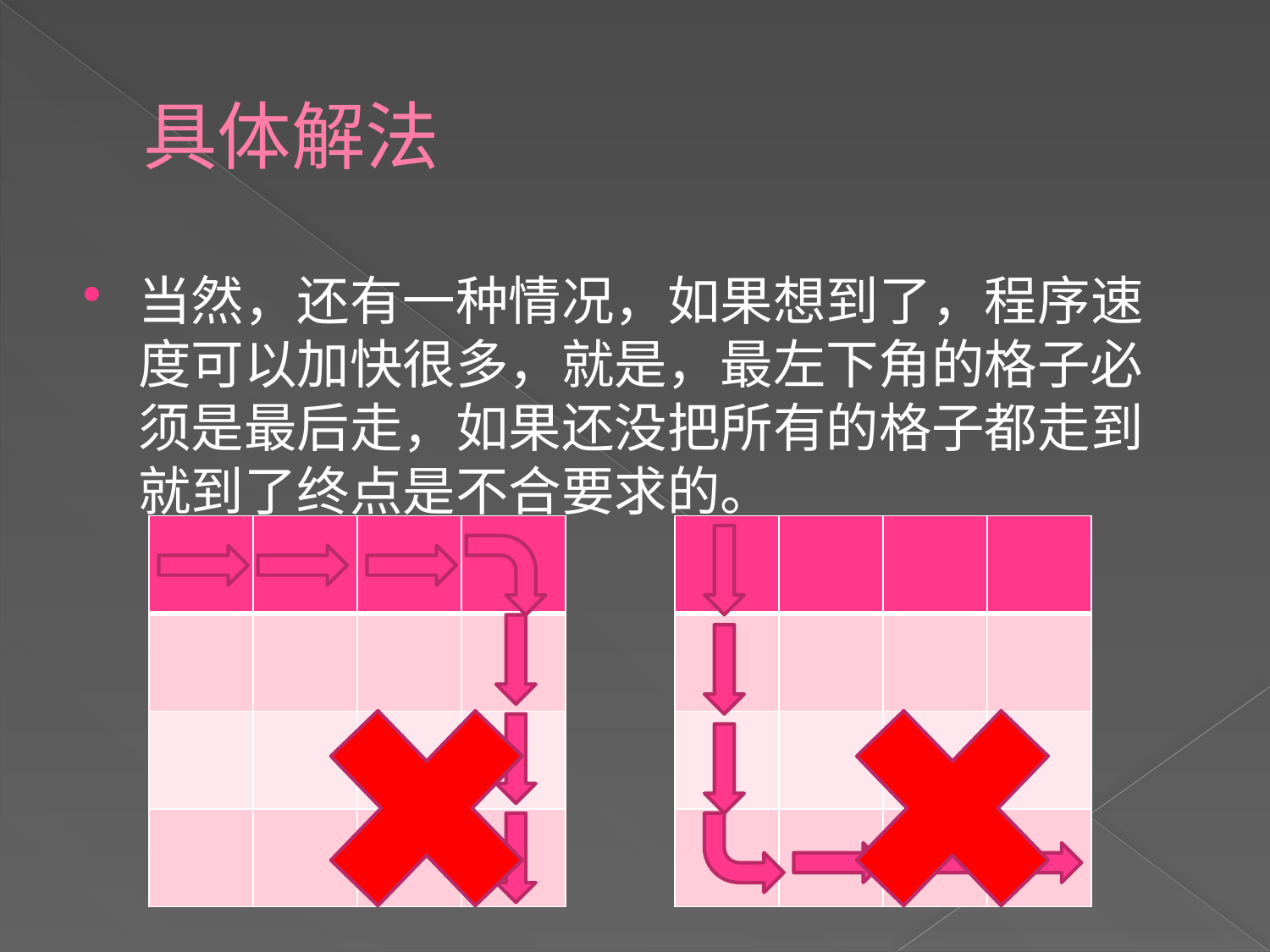

# 具体解法
当然，还有一种情况，如果想到了，程序速度可以加快很多，就是，最左下角的格子必须是最后走，如果还没把所有的格子都走到就到了终点是不合要求的。

|  |  |  |  |
| --- | --- | --- | --- |
|  |  |  |  |
|  |  |  |  |
|  |  |  |  |
|  |  |  |  |
| --- | --- | --- | --- |
|  |  |  |  |
|  |  |  |  |
|  |  |  |  |